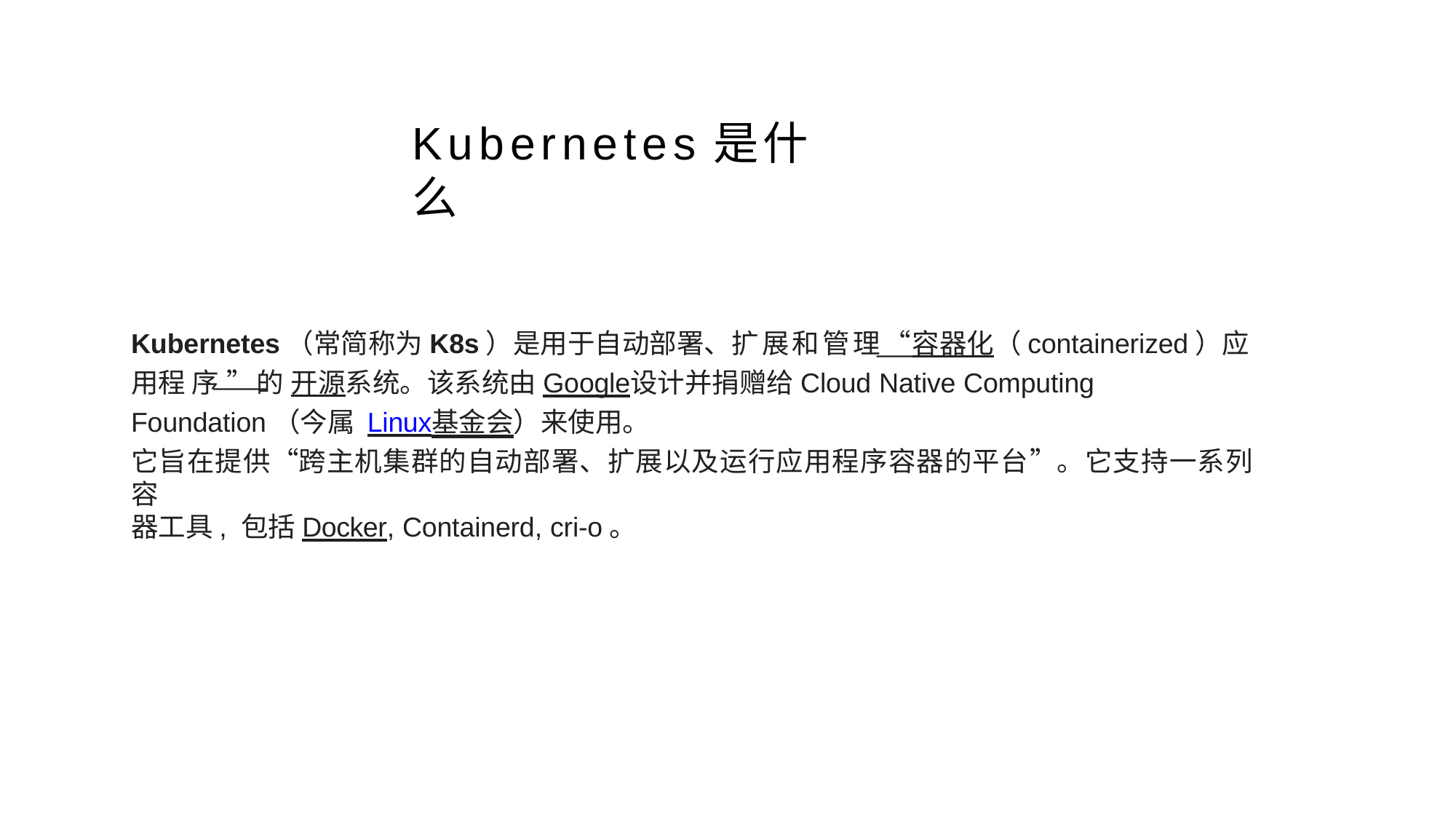

# Kubernetes是什么
Kubernetes（常简称为K8s）是用于自动部署、扩展和管理“容器化（containerized）应用程 序”的开源系统。该系统由Google设计并捐赠给Cloud Native Computing Foundation（今属 Linux基金会）来使用。
它旨在提供“跨主机集群的自动部署、扩展以及运行应用程序容器的平台”。它支持一系列容
器工具, 包括Docker, Containerd, cri-o。